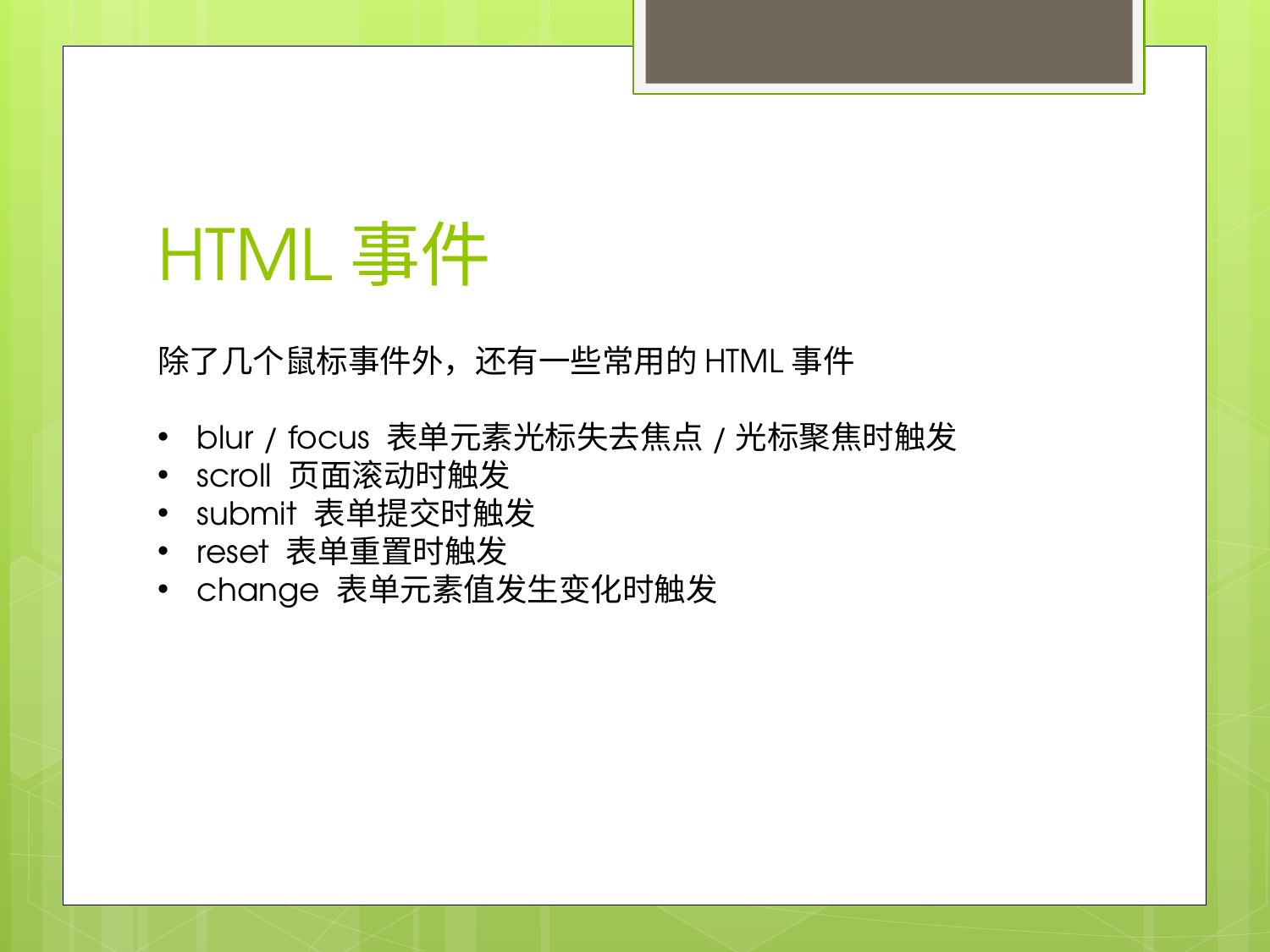

# HTML事件
除了几个鼠标事件外，还有一些常用的HTML事件

blur / focus 表单元素光标失去焦点/光标聚焦时触发
scroll 页面滚动时触发
submit 表单提交时触发
reset 表单重置时触发
change 表单元素值发生变化时触发